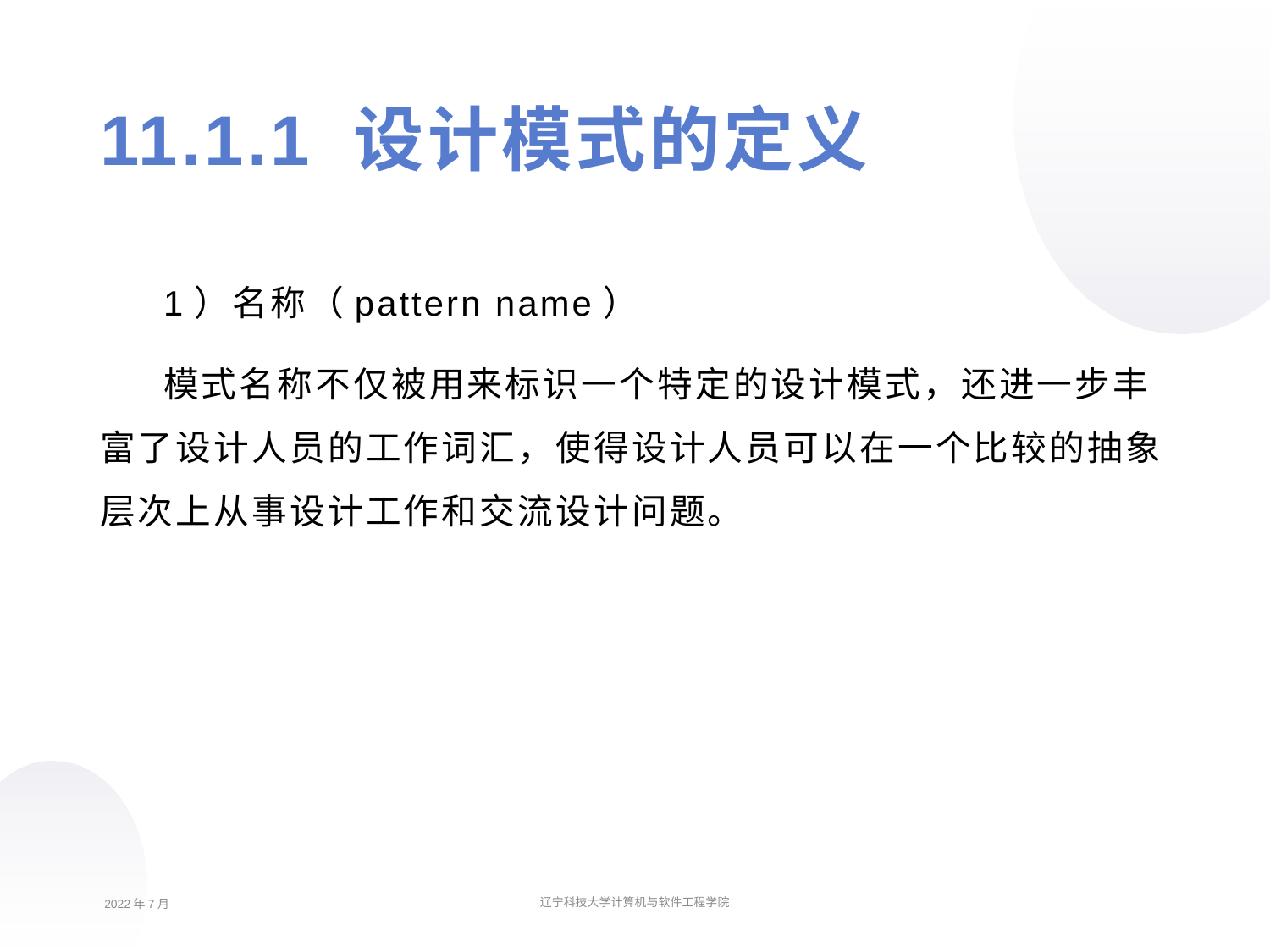

11.1.1 设计模式的定义
1）名称（pattern name）
模式名称不仅被用来标识一个特定的设计模式，还进一步丰富了设计人员的工作词汇，使得设计人员可以在一个比较的抽象层次上从事设计工作和交流设计问题。

2022年7月
辽宁科技大学计算机与软件工程学院
6